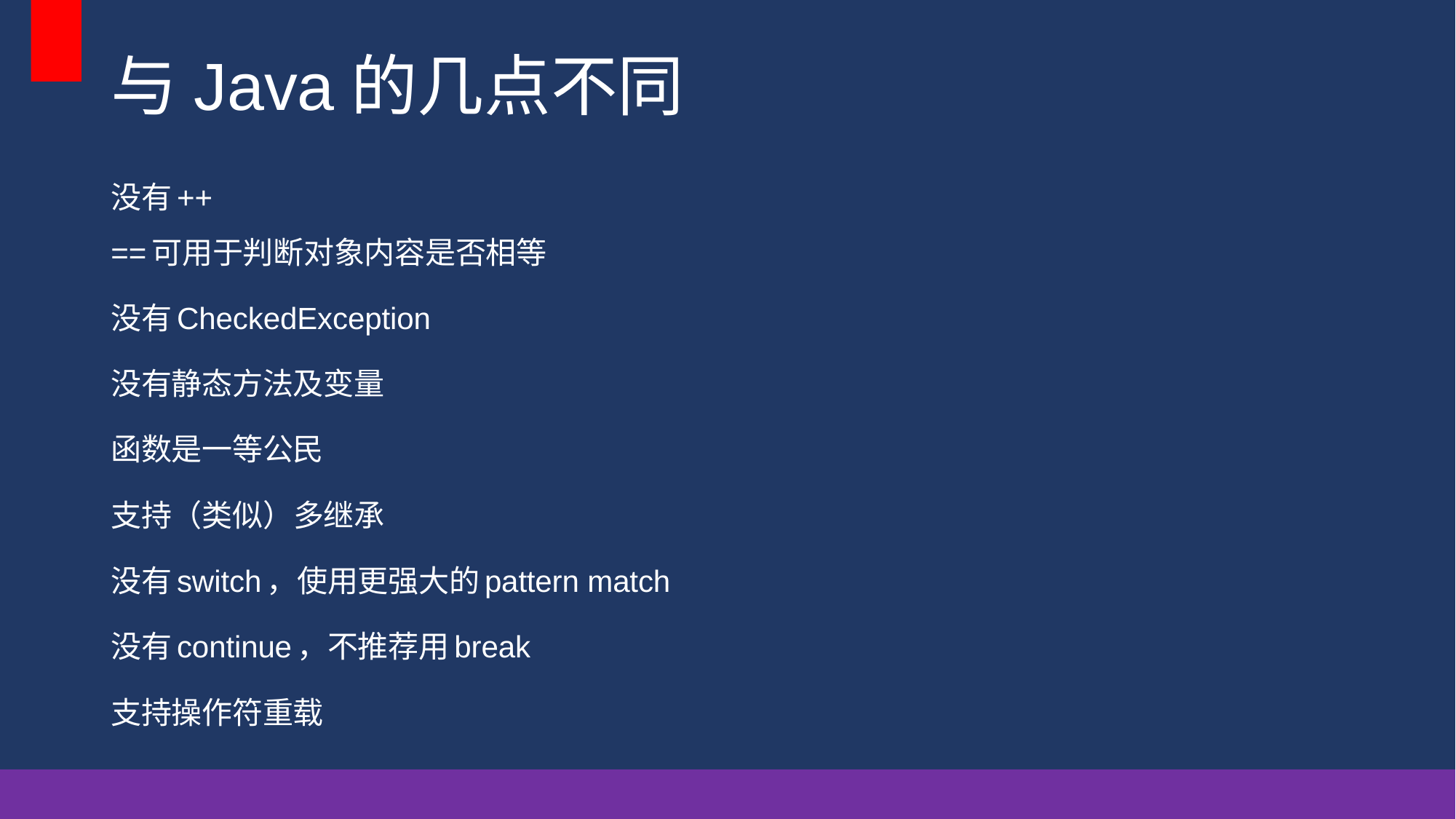

# 与Java的几点不同
没有++
==可用于判断对象内容是否相等
没有CheckedException
没有静态方法及变量
函数是一等公民
支持（类似）多继承
没有switch，使用更强大的pattern match
没有continue，不推荐用break
支持操作符重载